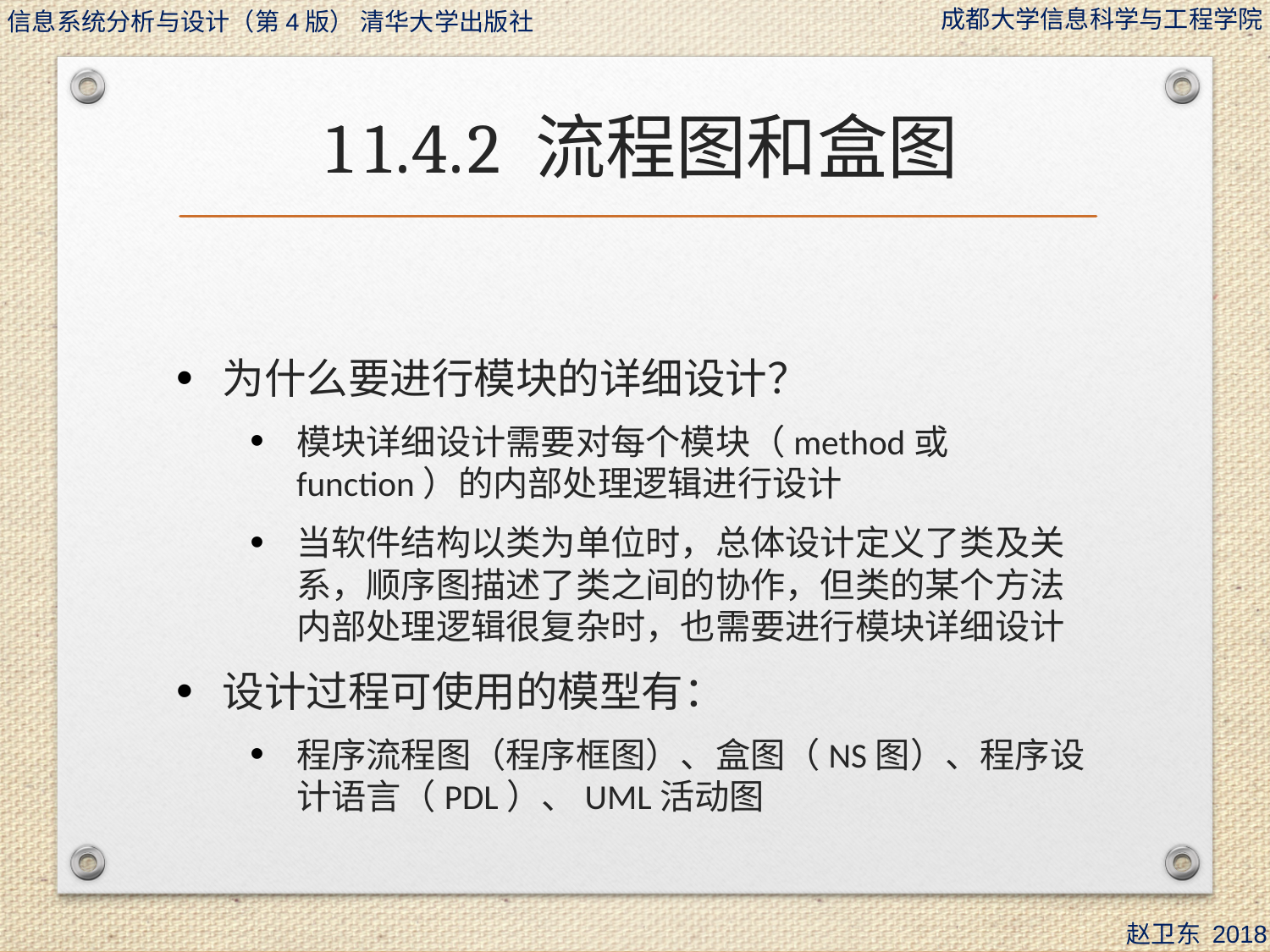

# 11.4.2 流程图和盒图
为什么要进行模块的详细设计？
模块详细设计需要对每个模块（method或function）的内部处理逻辑进行设计
当软件结构以类为单位时，总体设计定义了类及关系，顺序图描述了类之间的协作，但类的某个方法内部处理逻辑很复杂时，也需要进行模块详细设计
设计过程可使用的模型有：
程序流程图（程序框图）、盒图（NS图）、程序设计语言（PDL）、UML活动图